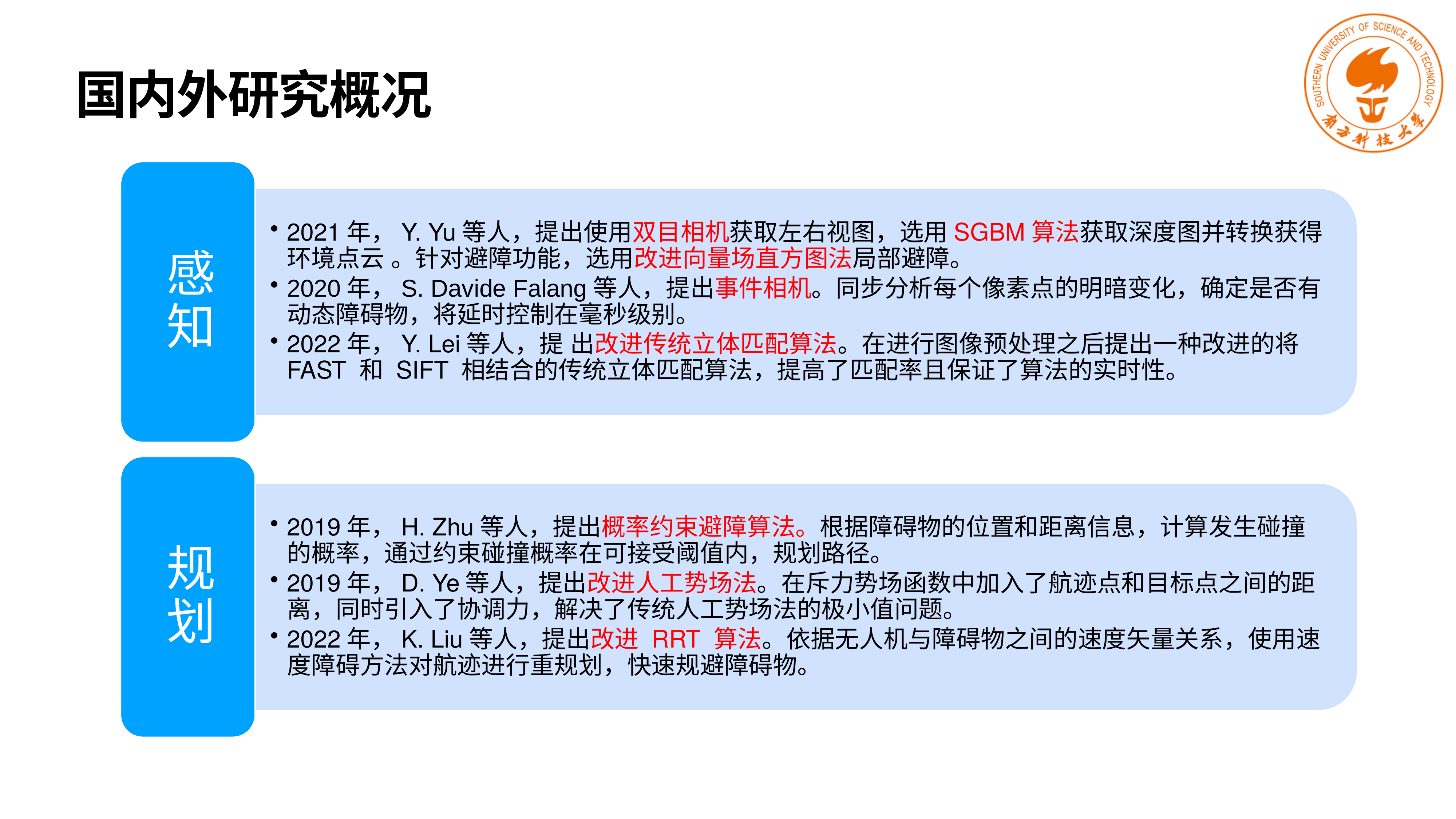

# 国内外研究概况
2021年，Y. Yu等人，提出使用双目相机获取左右视图，选用SGBM算法获取深度图并转换获得环境点云 。针对避障功能，选用改进向量场直方图法局部避障。
2020年，S. Davide Falang等人，提出事件相机。同步分析每个像素点的明暗变化，确定是否有动态障碍物，将延时控制在毫秒级别。
2022年，Y. Lei等人，提 出改进传统立体匹配算法。在进行图像预处理之后提出一种改进的将 FAST 和 SIFT 相结合的传统立体匹配算法，提高了匹配率且保证了算法的实时性。
感知
2019年，H. Zhu等人，提出概率约束避障算法。根据障碍物的位置和距离信息，计算发生碰撞的概率，通过约束碰撞概率在可接受阈值内，规划路径。
2019年，D. Ye等人，提出改进人工势场法。在斥力势场函数中加入了航迹点和目标点之间的距离，同时引入了协调力，解决了传统人工势场法的极小值问题。
2022年，K. Liu等人，提出改进 RRT 算法。依据无人机与障碍物之间的速度矢量关系，使用速度障碍方法对航迹进行重规划，快速规避障碍物。
规划